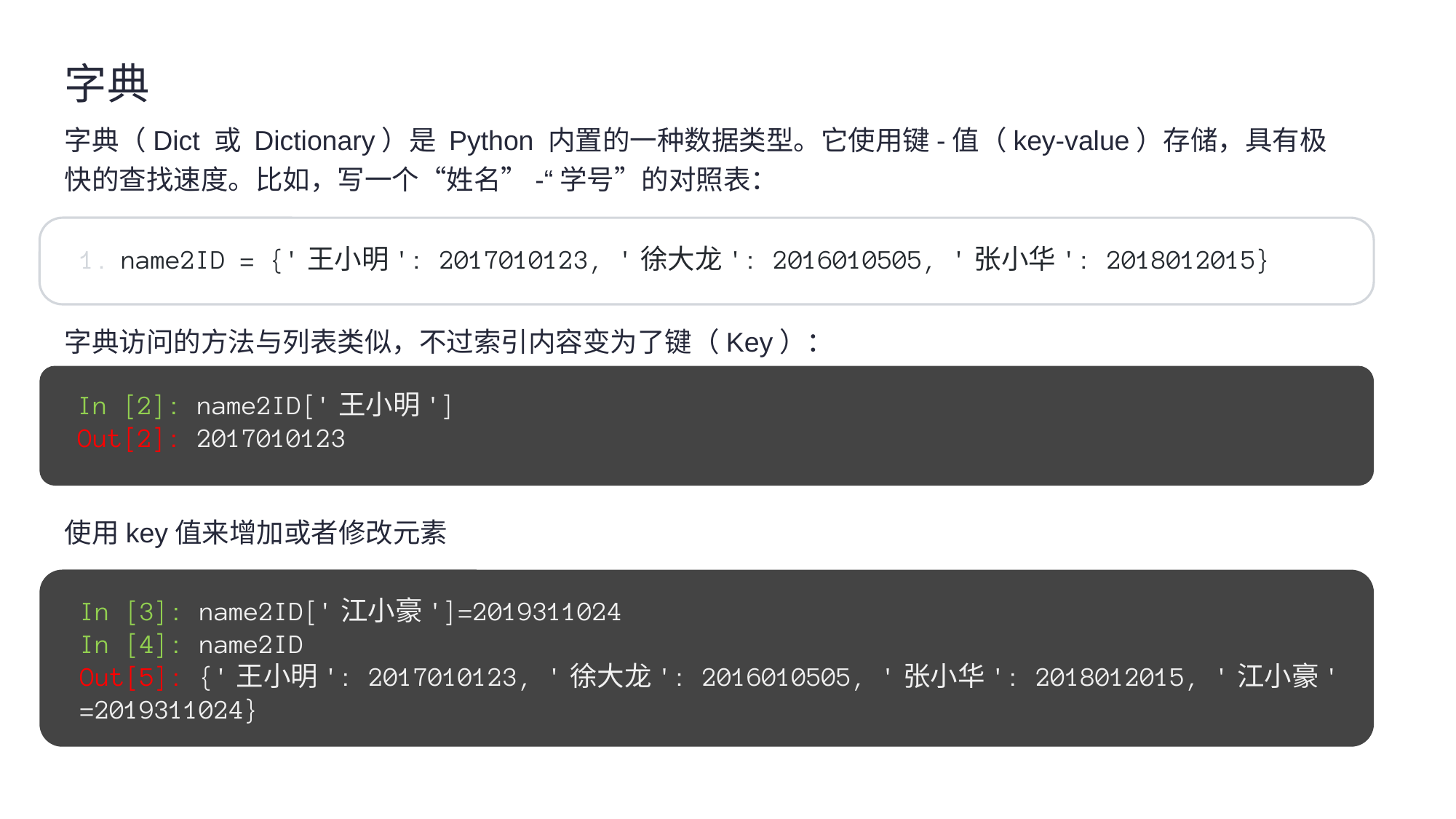

字典
字典（Dict 或 Dictionary）是 Python 内置的一种数据类型。它使用键-值（key-value）存储，具有极快的查找速度。比如，写一个“姓名”-“学号”的对照表：
name2ID = {'王小明': 2017010123, '徐大龙': 2016010505, '张小华': 2018012015}
字典访问的方法与列表类似，不过索引内容变为了键（Key）：
In [2]: name2ID['王小明']
Out[2]: 2017010123

使用key值来增加或者修改元素
In [3]: name2ID['江小豪']=2019311024
In [4]: name2ID
Out[5]: {'王小明': 2017010123, '徐大龙': 2016010505, '张小华': 2018012015, '江小豪'
=2019311024}